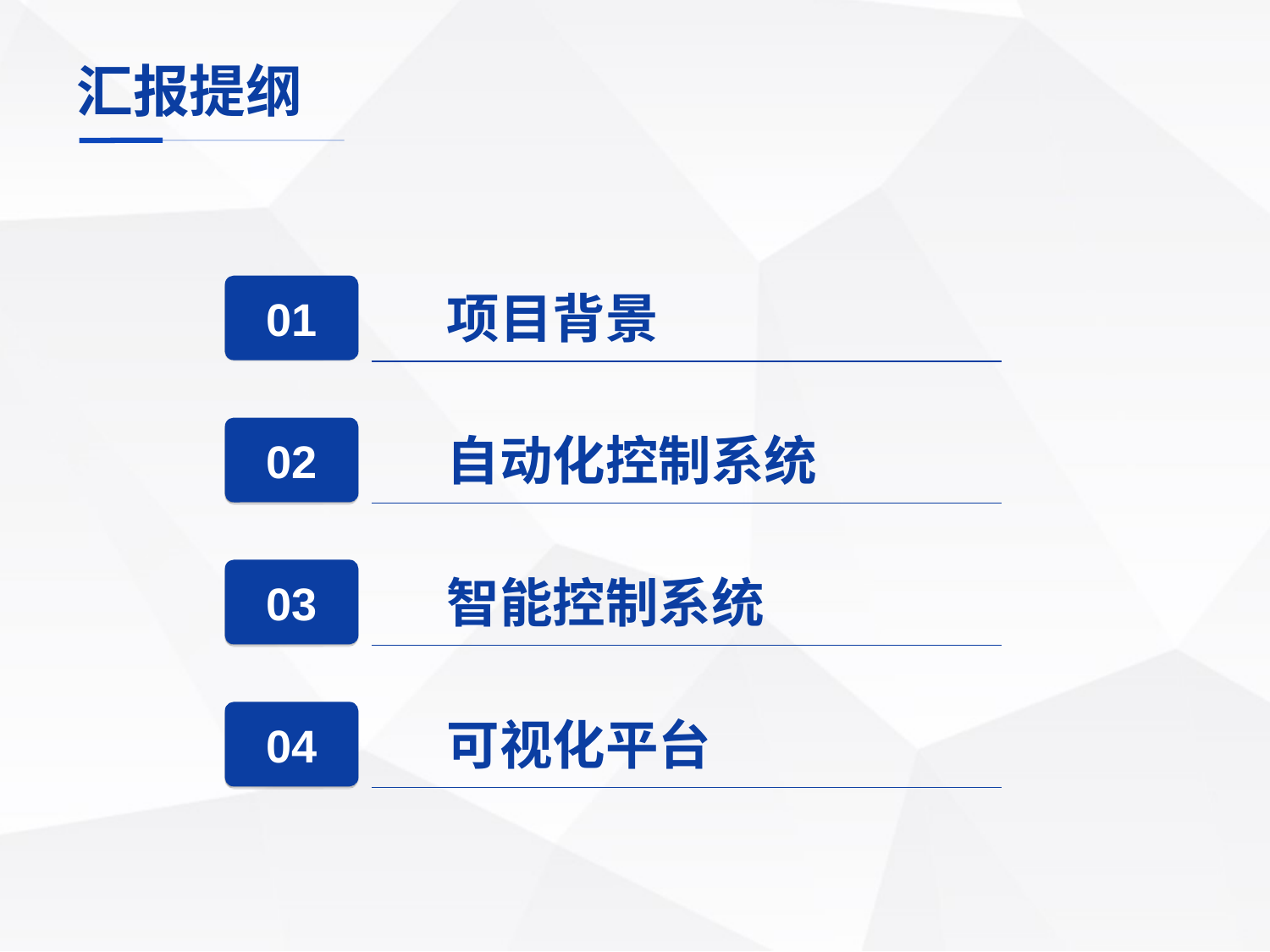

汇报提纲
01
项目背景
02
自动化控制系统
03
智能控制系统
04
可视化平台